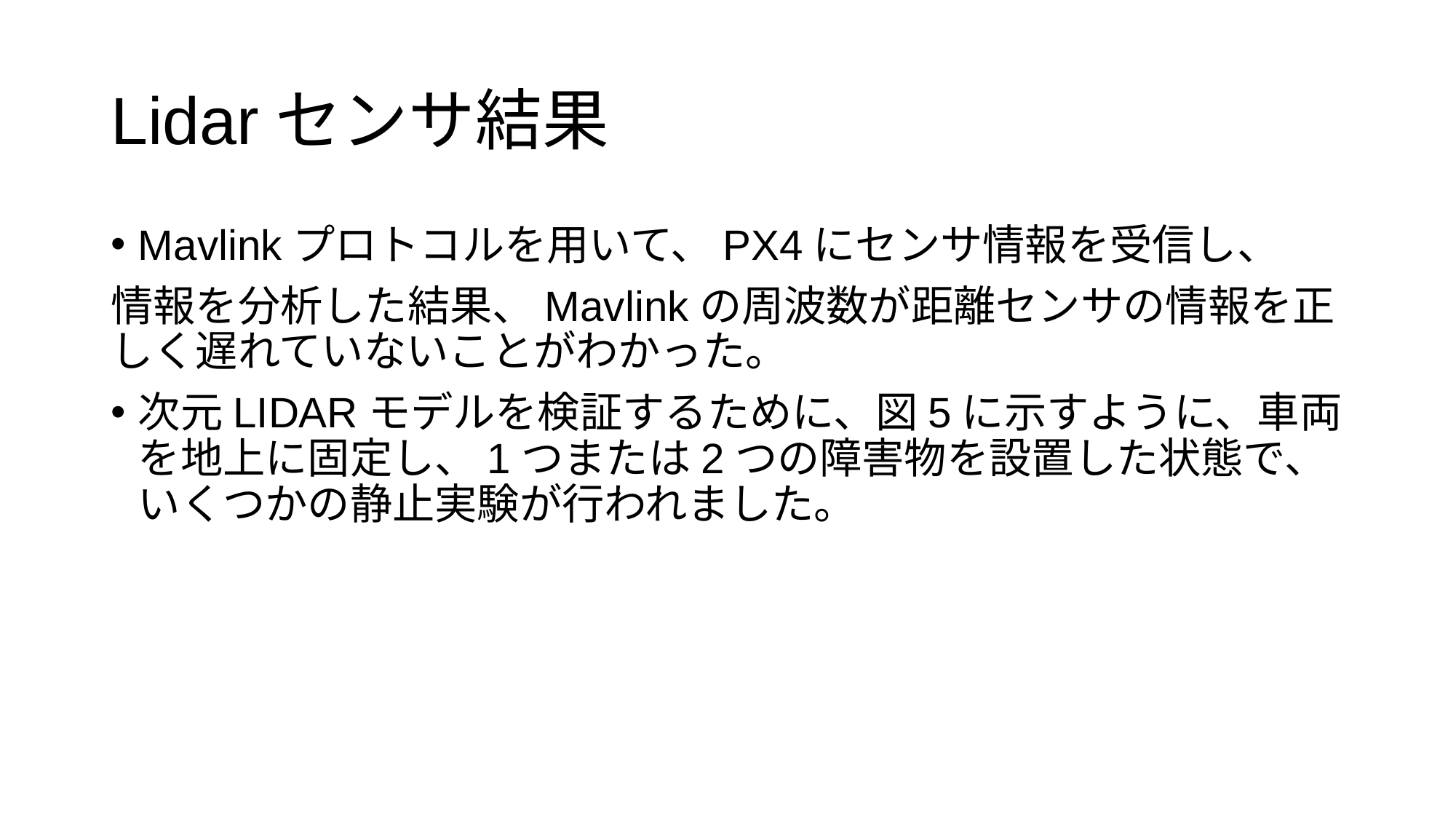

# Lidarセンサ結果
Mavlinkプロトコルを用いて、PX4にセンサ情報を受信し、
情報を分析した結果、Mavlinkの周波数が距離センサの情報を正しく遅れていないことがわかった。
次元LIDARモデルを検証するために、図5に示すように、車両を地上に固定し、1つまたは2つの障害物を設置した状態で、いくつかの静止実験が行われました。